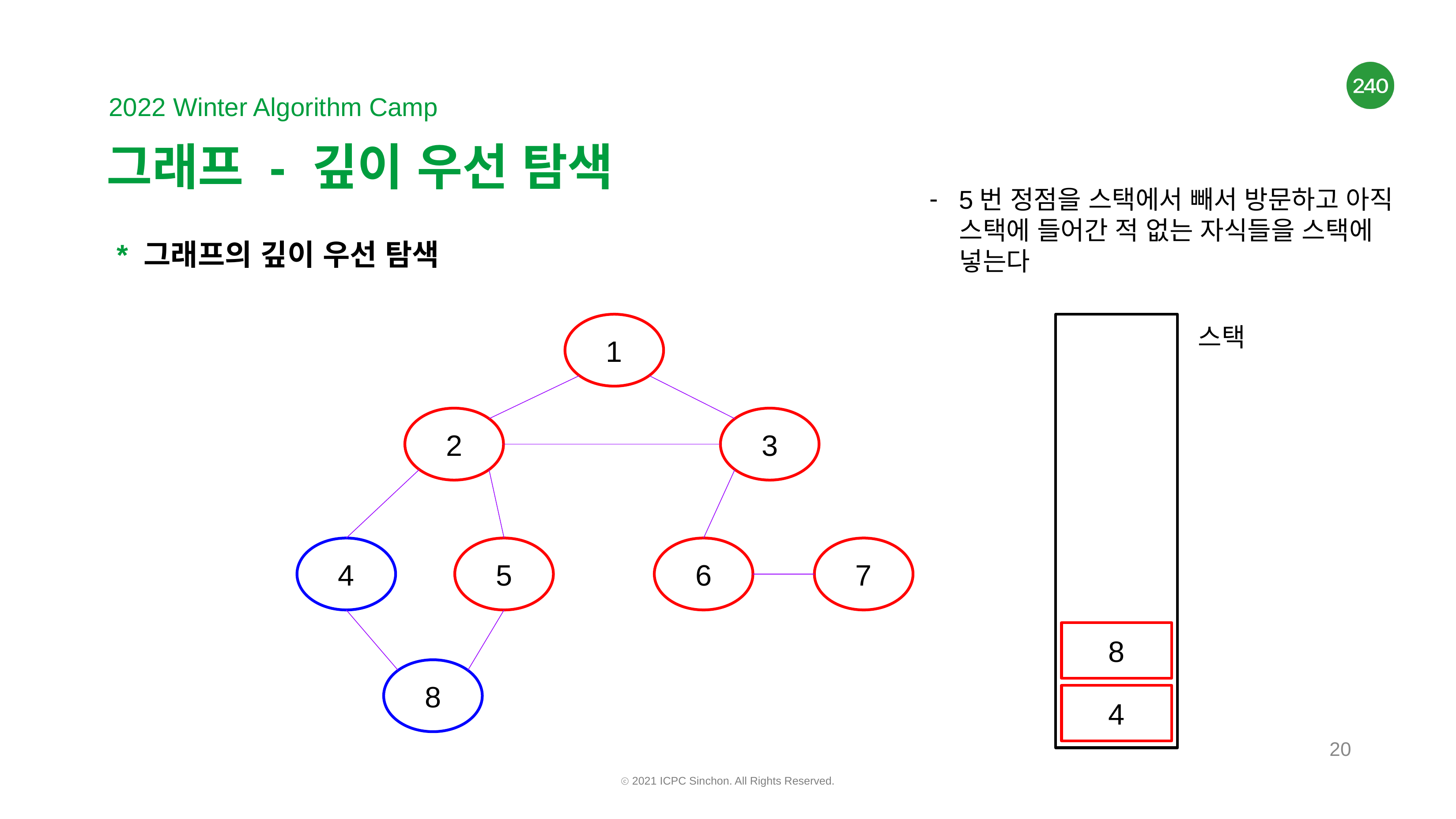

# 그래프 - 깊이 우선 탐색
5번 정점을 스택에서 빼서 방문하고 아직 스택에 들어간 적 없는 자식들을 스택에 넣는다
* 그래프의 깊이 우선 탐색
1

스택
2
3
4
5
6
7
8
8
4
20
ⓒ 2021 ICPC Sinchon. All Rights Reserved.